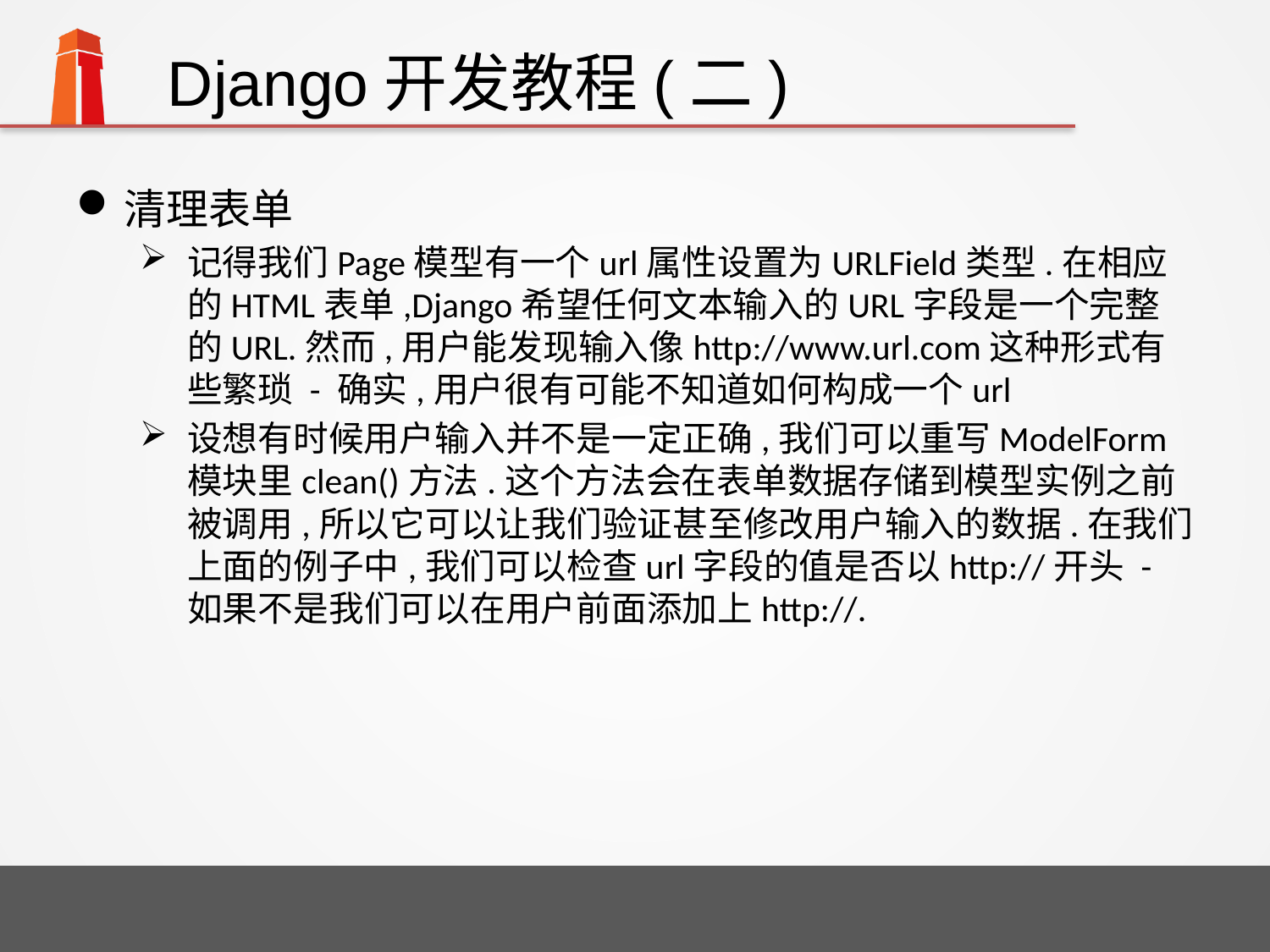

# Django开发教程(二)
清理表单
记得我们Page模型有一个url属性设置为URLField类型.在相应的HTML表单,Django希望任何文本输入的URL字段是一个完整的URL.然而,用户能发现输入像http://www.url.com这种形式有些繁琐 - 确实,用户很有可能不知道如何构成一个url
设想有时候用户输入并不是一定正确,我们可以重写ModelForm模块里clean()方法.这个方法会在表单数据存储到模型实例之前被调用,所以它可以让我们验证甚至修改用户输入的数据.在我们上面的例子中,我们可以检查url字段的值是否以http://开头 - 如果不是我们可以在用户前面添加上http://.